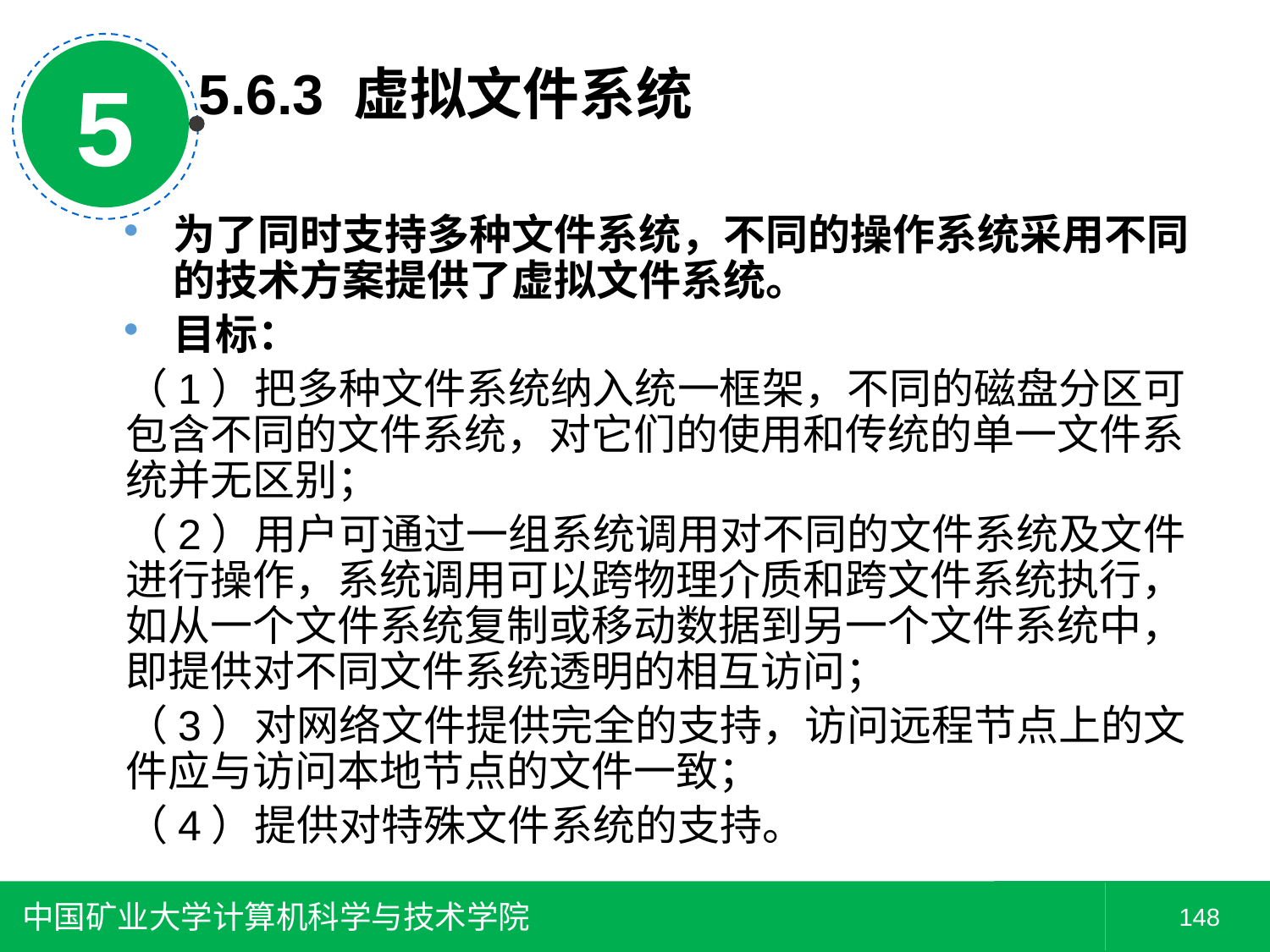

5
5.6.3 虚拟文件系统

为了同时支持多种文件系统，不同的操作系统采用不同的技术方案提供了虚拟文件系统。
目标：
（1）把多种文件系统纳入统一框架，不同的磁盘分区可包含不同的文件系统，对它们的使用和传统的单一文件系统并无区别；
（2）用户可通过一组系统调用对不同的文件系统及文件进行操作，系统调用可以跨物理介质和跨文件系统执行，如从一个文件系统复制或移动数据到另一个文件系统中，即提供对不同文件系统透明的相互访问；
（3）对网络文件提供完全的支持，访问远程节点上的文件应与访问本地节点的文件一致；
（4）提供对特殊文件系统的支持。